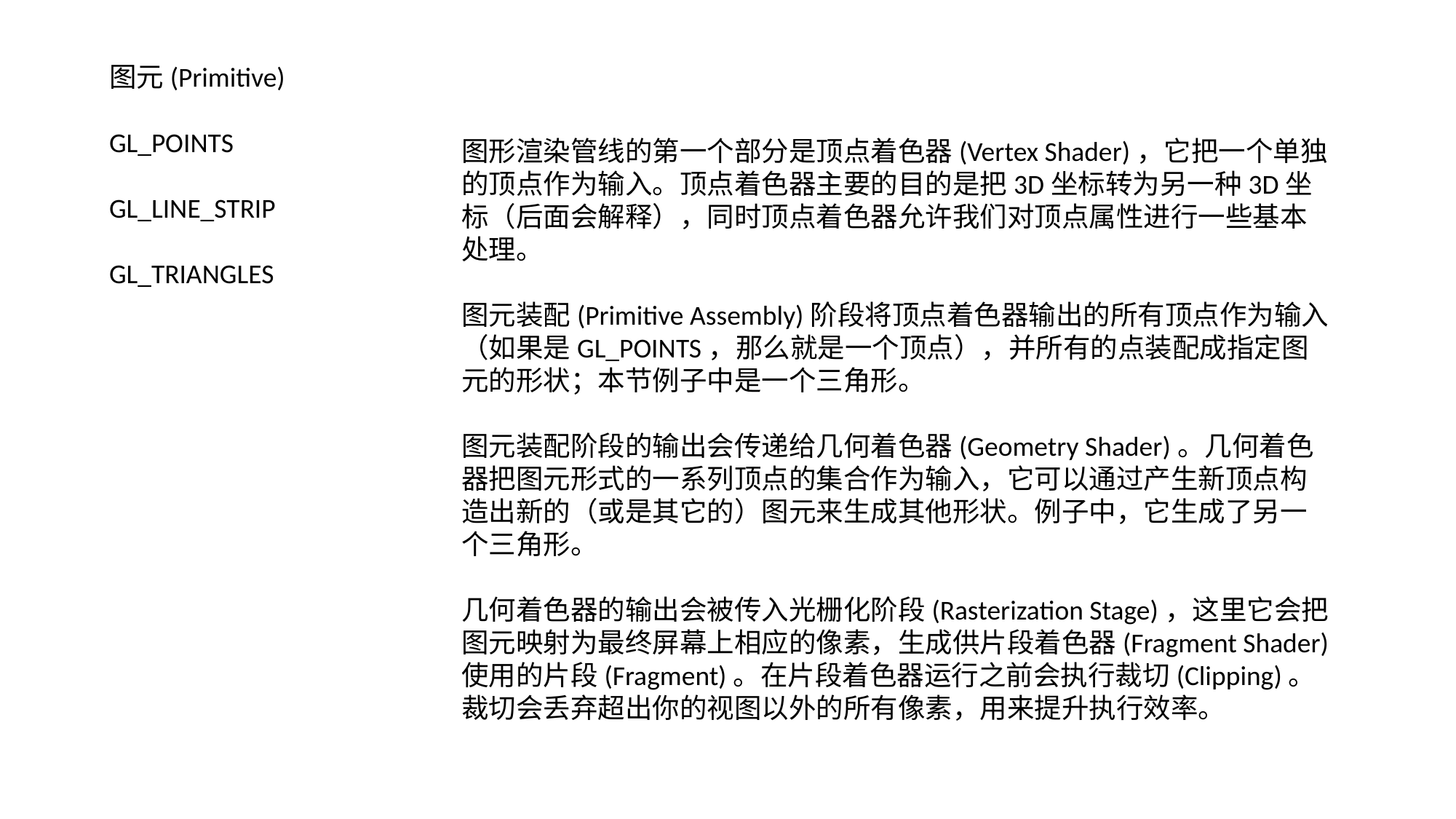

图元(Primitive)

GL_POINTS

GL_LINE_STRIP

GL_TRIANGLES
图形渲染管线的第一个部分是顶点着色器(Vertex Shader)，它把一个单独的顶点作为输入。顶点着色器主要的目的是把3D坐标转为另一种3D坐标（后面会解释），同时顶点着色器允许我们对顶点属性进行一些基本处理。

图元装配(Primitive Assembly)阶段将顶点着色器输出的所有顶点作为输入（如果是GL_POINTS，那么就是一个顶点），并所有的点装配成指定图元的形状；本节例子中是一个三角形。

图元装配阶段的输出会传递给几何着色器(Geometry Shader)。几何着色器把图元形式的一系列顶点的集合作为输入，它可以通过产生新顶点构造出新的（或是其它的）图元来生成其他形状。例子中，它生成了另一个三角形。

几何着色器的输出会被传入光栅化阶段(Rasterization Stage)，这里它会把图元映射为最终屏幕上相应的像素，生成供片段着色器(Fragment Shader)使用的片段(Fragment)。在片段着色器运行之前会执行裁切(Clipping)。裁切会丢弃超出你的视图以外的所有像素，用来提升执行效率。